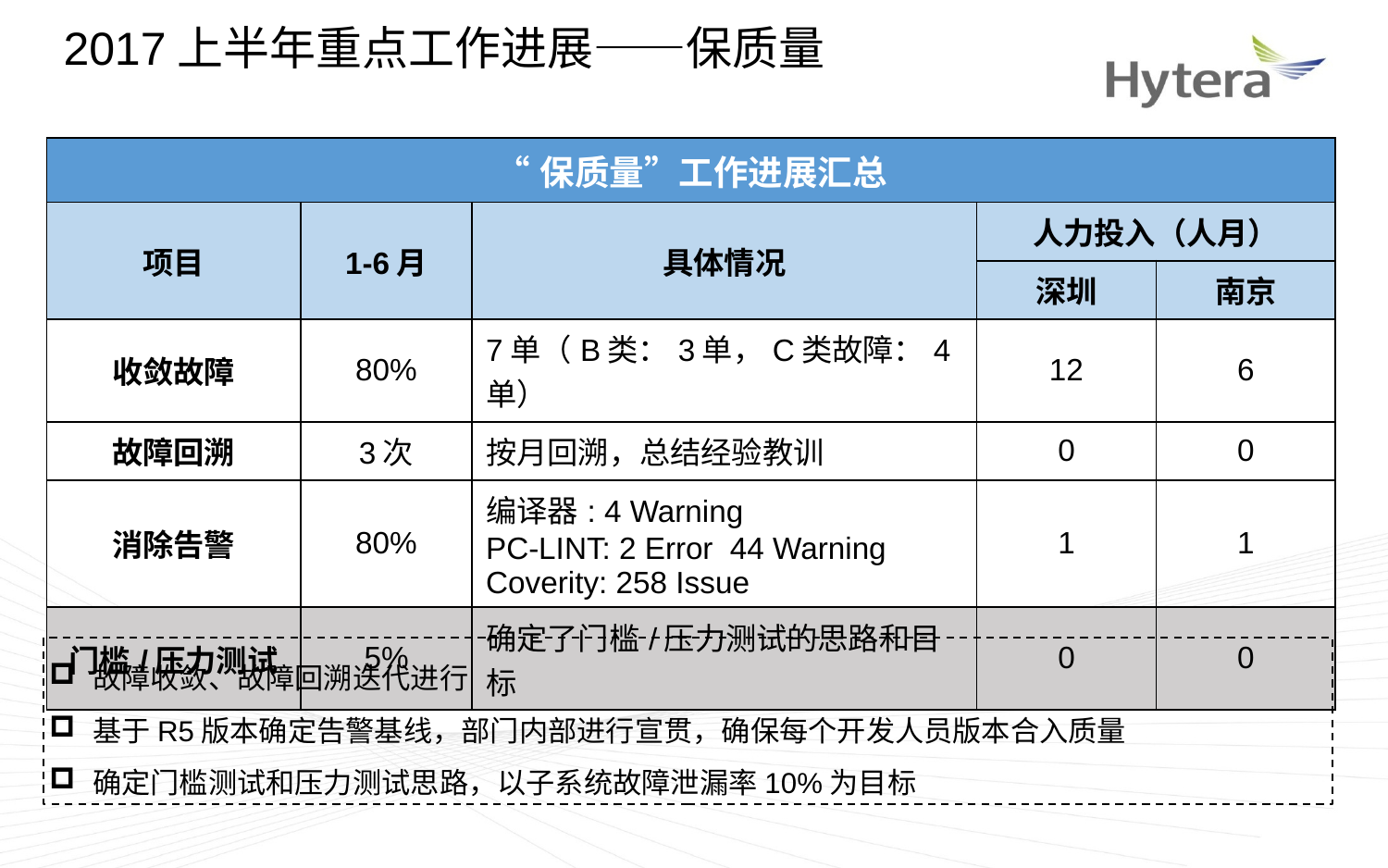

2017上半年重点工作进展——保质量
| “保质量”工作进展汇总 |  |  |  |  |
| --- | --- | --- | --- | --- |
| 项目 | 1-6月 | 具体情况 | 人力投入（人月） |  |
|  |  |  | 深圳 | 南京 |
| 收敛故障 | 80% | 7单（B类：3单，C类故障：4单） | 12 | 6 |
| 故障回溯 | 3次 | 按月回溯，总结经验教训 | 0 | 0 |
| 消除告警 | 80% | 编译器: 4 Warning PC-LINT: 2 Error 44 Warning Coverity: 258 Issue | 1 | 1 |
| 门槛/压力测试 | 5% | 确定了门槛/压力测试的思路和目标 | 0 | 0 |
故障收敛、故障回溯迭代进行
基于R5版本确定告警基线，部门内部进行宣贯，确保每个开发人员版本合入质量
确定门槛测试和压力测试思路，以子系统故障泄漏率10%为目标